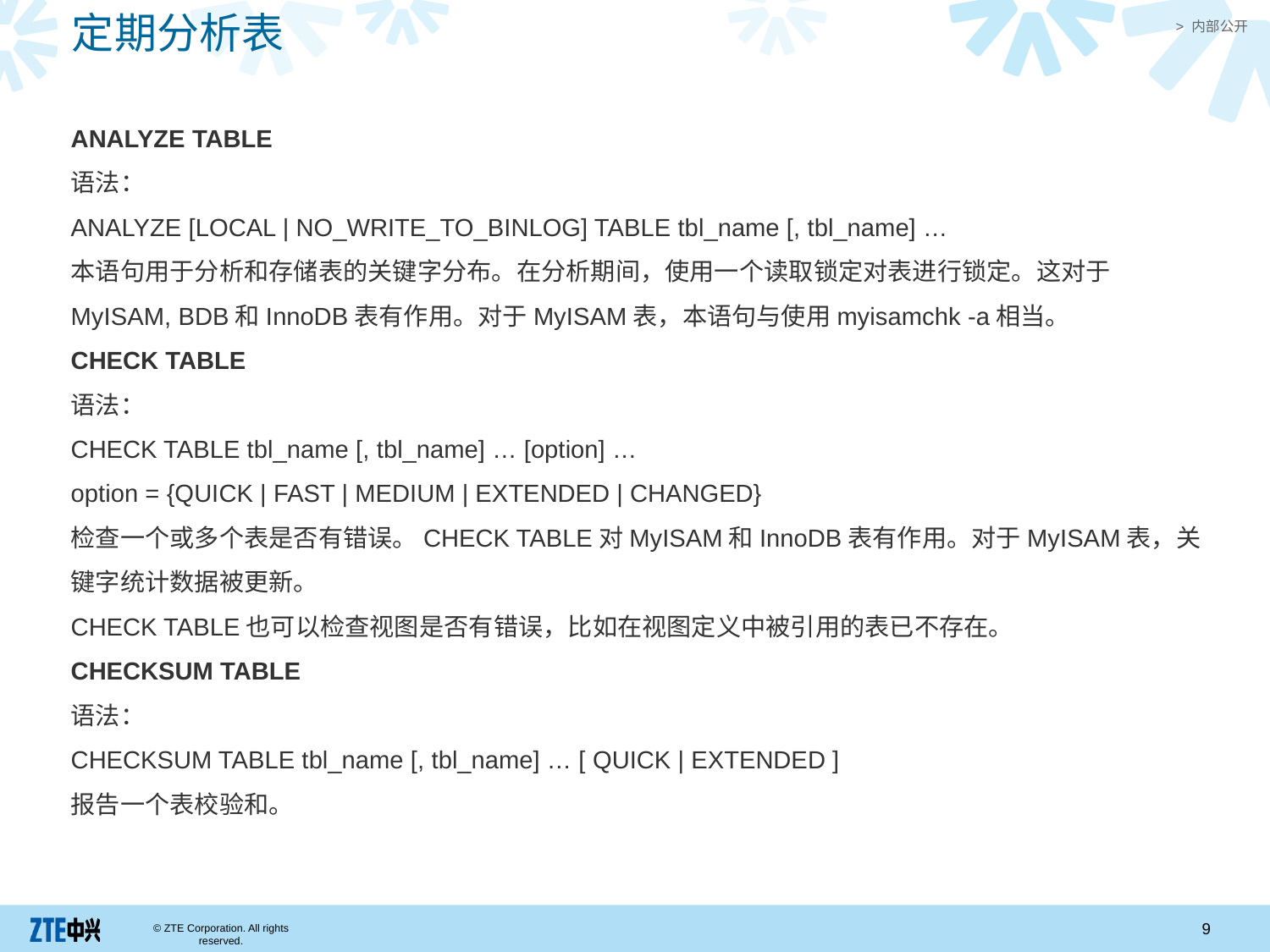

定期分析表
ANALYZE TABLE
语法：
ANALYZE [LOCAL | NO_WRITE_TO_BINLOG] TABLE tbl_name [, tbl_name] …
本语句用于分析和存储表的关键字分布。在分析期间，使用一个读取锁定对表进行锁定。这对于MyISAM, BDB和InnoDB表有作用。对于MyISAM表，本语句与使用myisamchk -a相当。
CHECK TABLE
语法：
CHECK TABLE tbl_name [, tbl_name] … [option] …
option = {QUICK | FAST | MEDIUM | EXTENDED | CHANGED}
检查一个或多个表是否有错误。CHECK TABLE对MyISAM和InnoDB表有作用。对于MyISAM表，关键字统计数据被更新。
CHECK TABLE也可以检查视图是否有错误，比如在视图定义中被引用的表已不存在。
CHECKSUM TABLE
语法：
CHECKSUM TABLE tbl_name [, tbl_name] … [ QUICK | EXTENDED ]
报告一个表校验和。
9